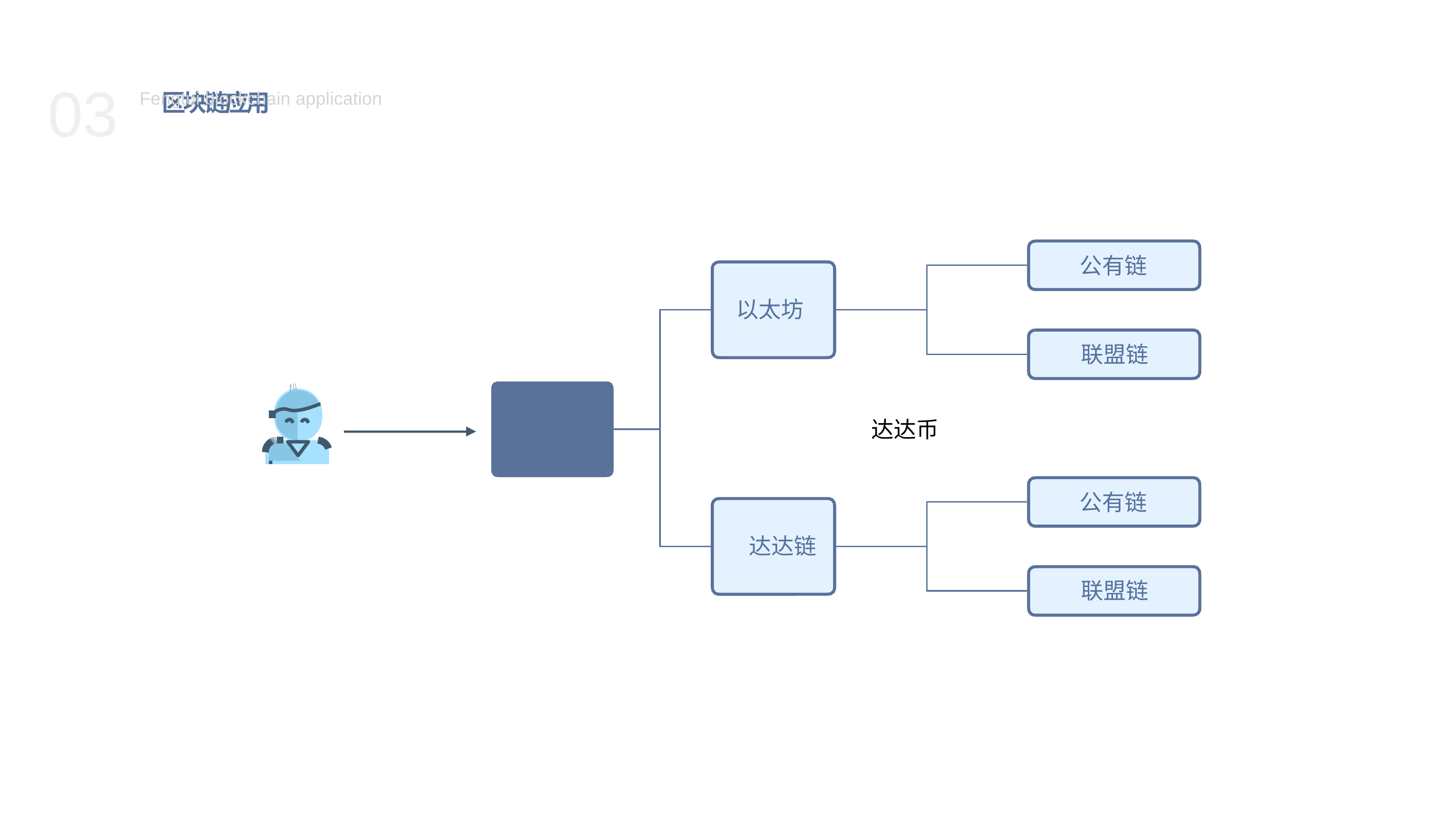

# 03 区块链应⽤
Fengtui blockchain application
公有链 以太坊
联盟链

达达币

公有链 达达链
联盟链